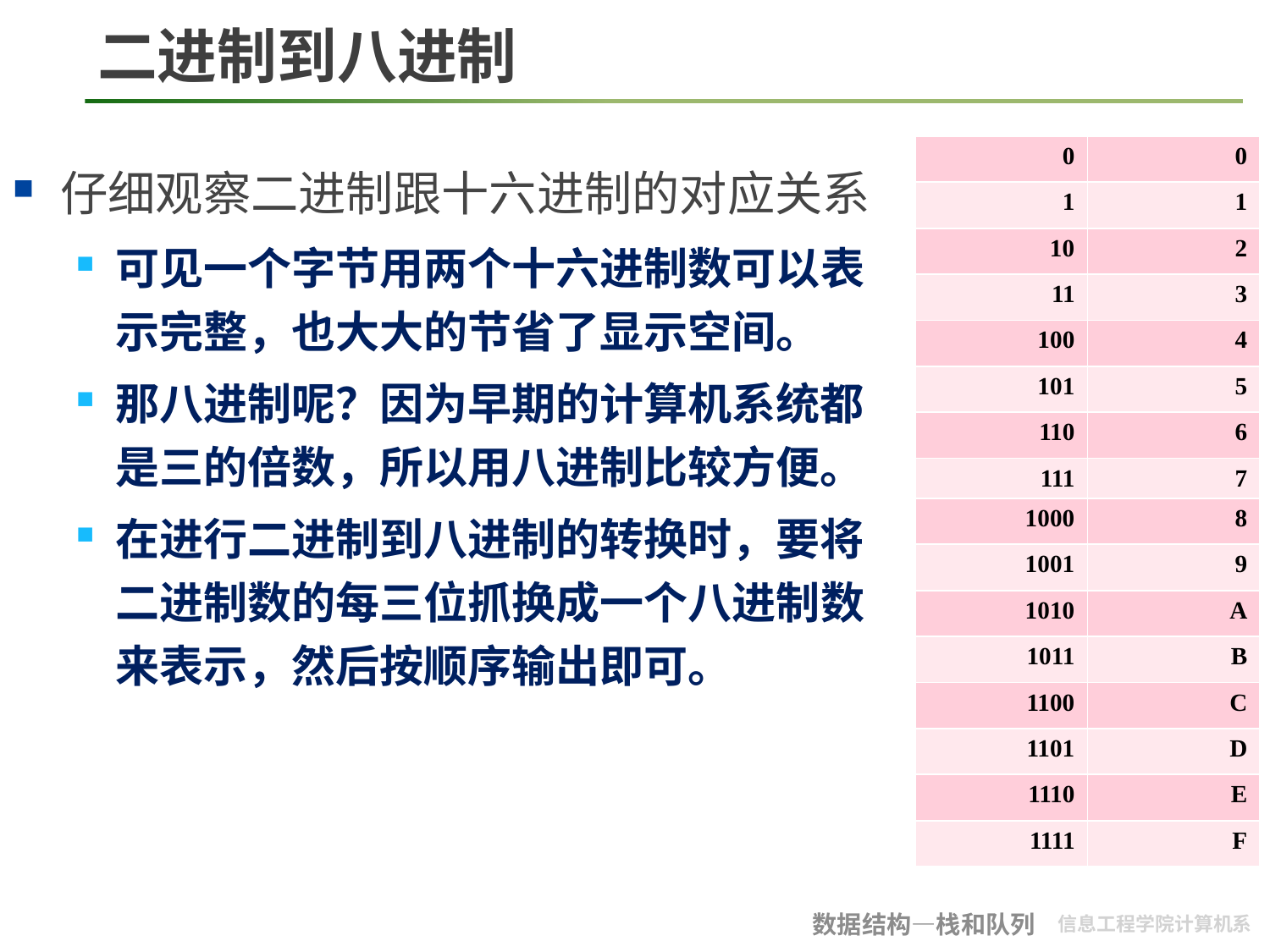

# 二进制到八进制
| 0 | 0 |
| --- | --- |
| 1 | 1 |
| 10 | 2 |
| 11 | 3 |
| 100 | 4 |
| 101 | 5 |
| 110 | 6 |
| 111 | 7 |
| 1000 | 8 |
| 1001 | 9 |
| 1010 | A |
| 1011 | B |
| 1100 | C |
| 1101 | D |
| 1110 | E |
| 1111 | F |
仔细观察二进制跟十六进制的对应关系
可见一个字节用两个十六进制数可以表示完整，也大大的节省了显示空间。
那八进制呢？因为早期的计算机系统都是三的倍数，所以用八进制比较方便。
在进行二进制到八进制的转换时，要将二进制数的每三位抓换成一个八进制数来表示，然后按顺序输出即可。